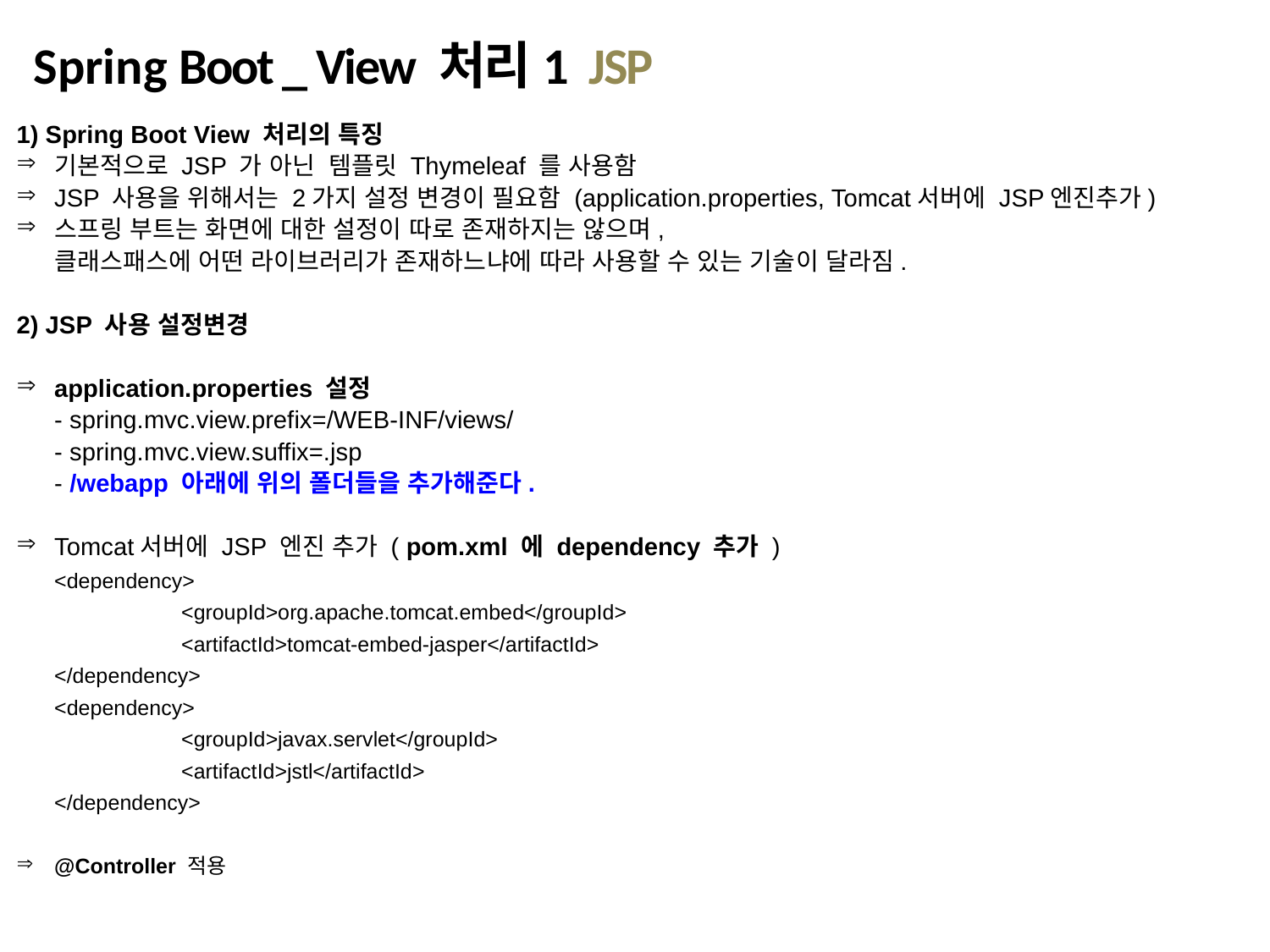

# Spring Boot _ View 처리1  JSP
1) Spring Boot View 처리의 특징
기본적으로 JSP 가 아닌  템플릿 Thymeleaf 를 사용함
JSP 사용을 위해서는 2가지 설정 변경이 필요함 (application.properties, Tomcat서버에 JSP엔진추가)
스프링 부트는 화면에 대한 설정이 따로 존재하지는 않으며,
클래스패스에 어떤 라이브러리가 존재하느냐에 따라 사용할 수 있는 기술이 달라짐.

2) JSP 사용 설정변경

application.properties 설정
- spring.mvc.view.prefix=/WEB-INF/views/
- spring.mvc.view.suffix=.jsp
- /webapp 아래에 위의 폴더들을 추가해준다.
Tomcat서버에 JSP 엔진 추가 ( pom.xml 에 dependency 추가 )
<dependency>
	<groupId>org.apache.tomcat.embed</groupId>
	<artifactId>tomcat-embed-jasper</artifactId>
</dependency>
<dependency>
	<groupId>javax.servlet</groupId>
	<artifactId>jstl</artifactId>
</dependency>
@Controller 적용